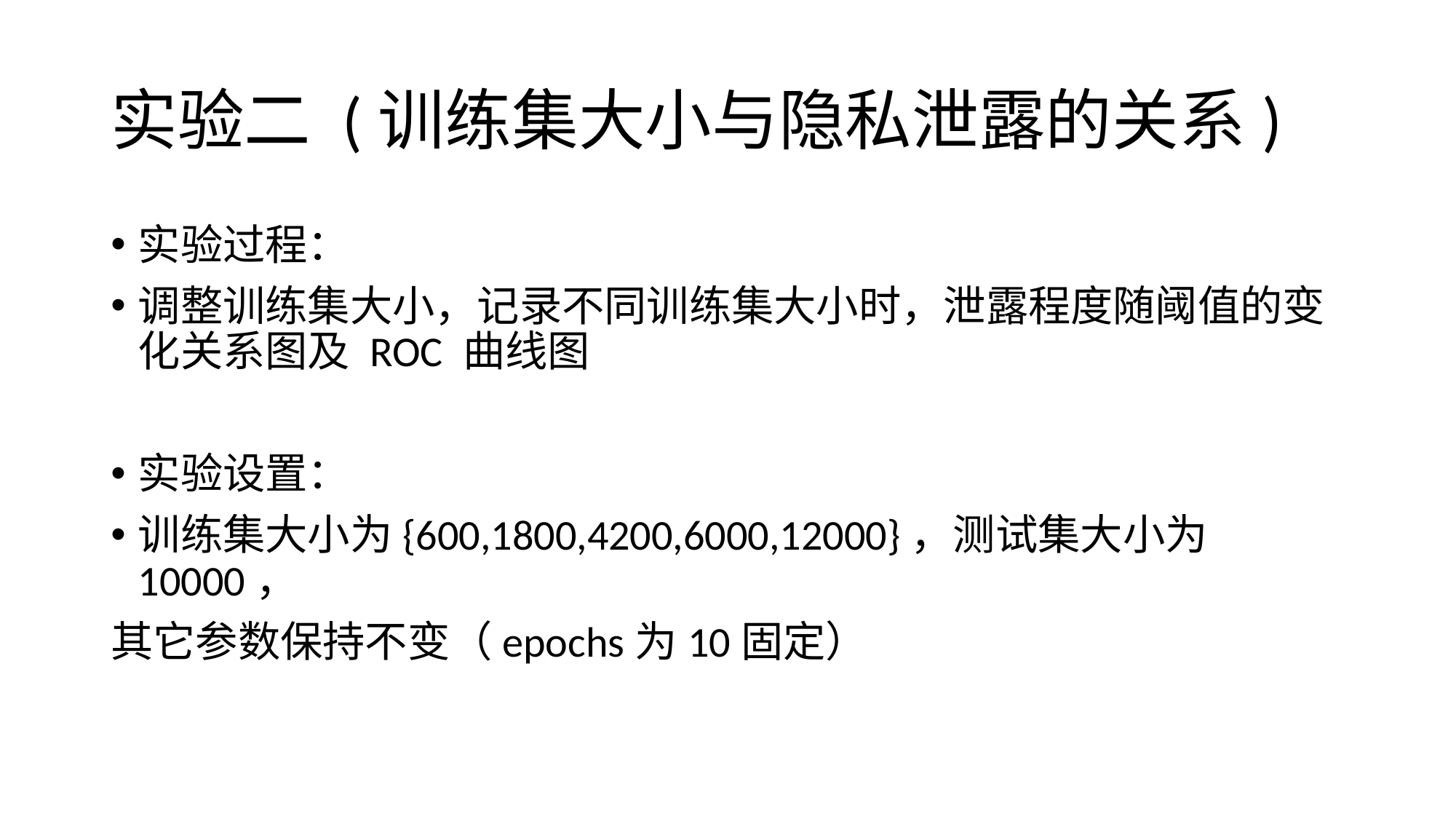

# 实验二 (训练集大小与隐私泄露的关系)
实验过程：
调整训练集大小，记录不同训练集大小时，泄露程度随阈值的变化关系图及 ROC 曲线图

实验设置：
训练集大小为{600,1800,4200,6000,12000}，测试集大小为10000，
其它参数保持不变（epochs为10固定）